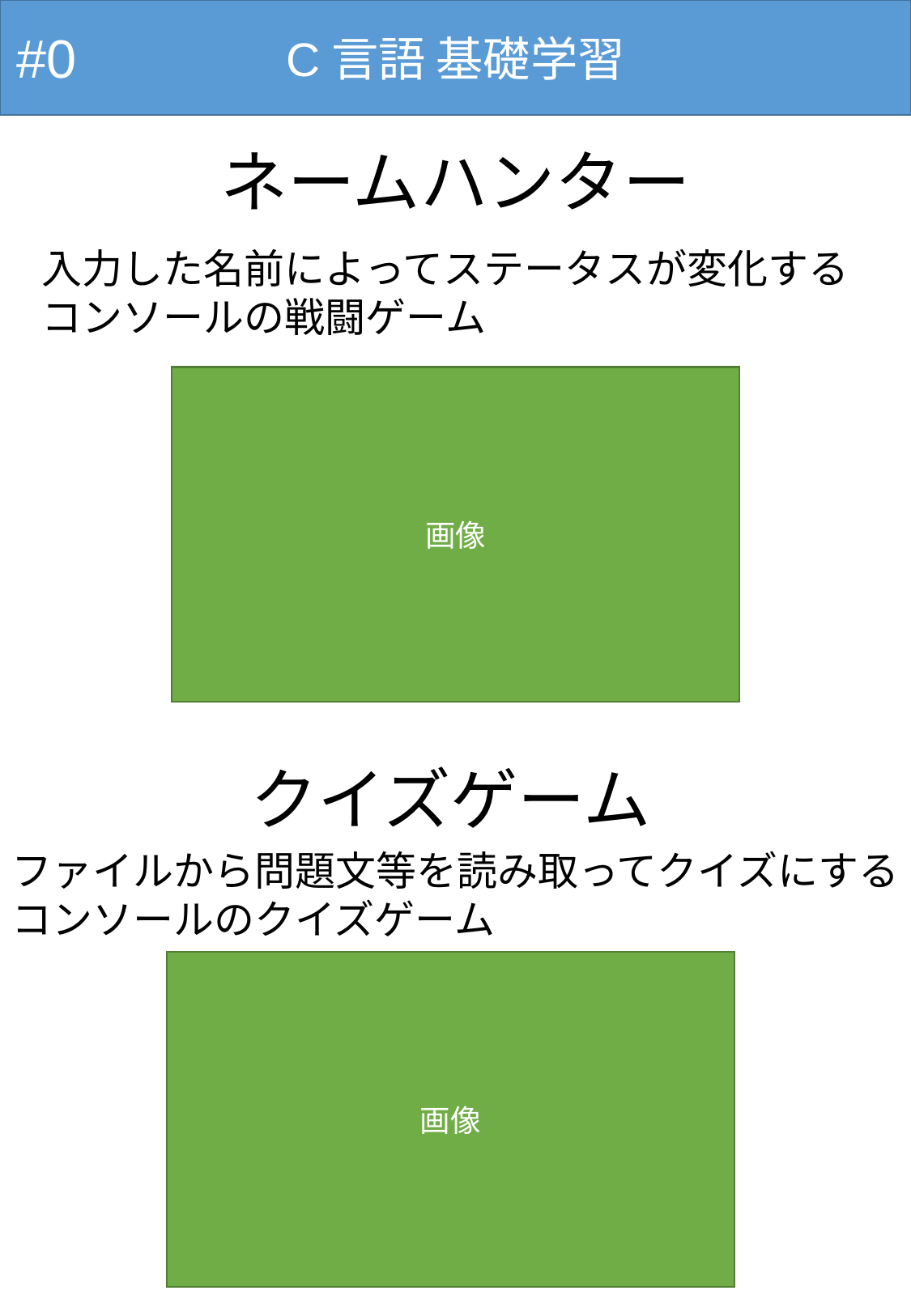

C言語 基礎学習
#0
ネームハンター
入力した名前によってステータスが変化するコンソールの戦闘ゲーム
画像
クイズゲーム
ファイルから問題文等を読み取ってクイズにする
コンソールのクイズゲーム
画像